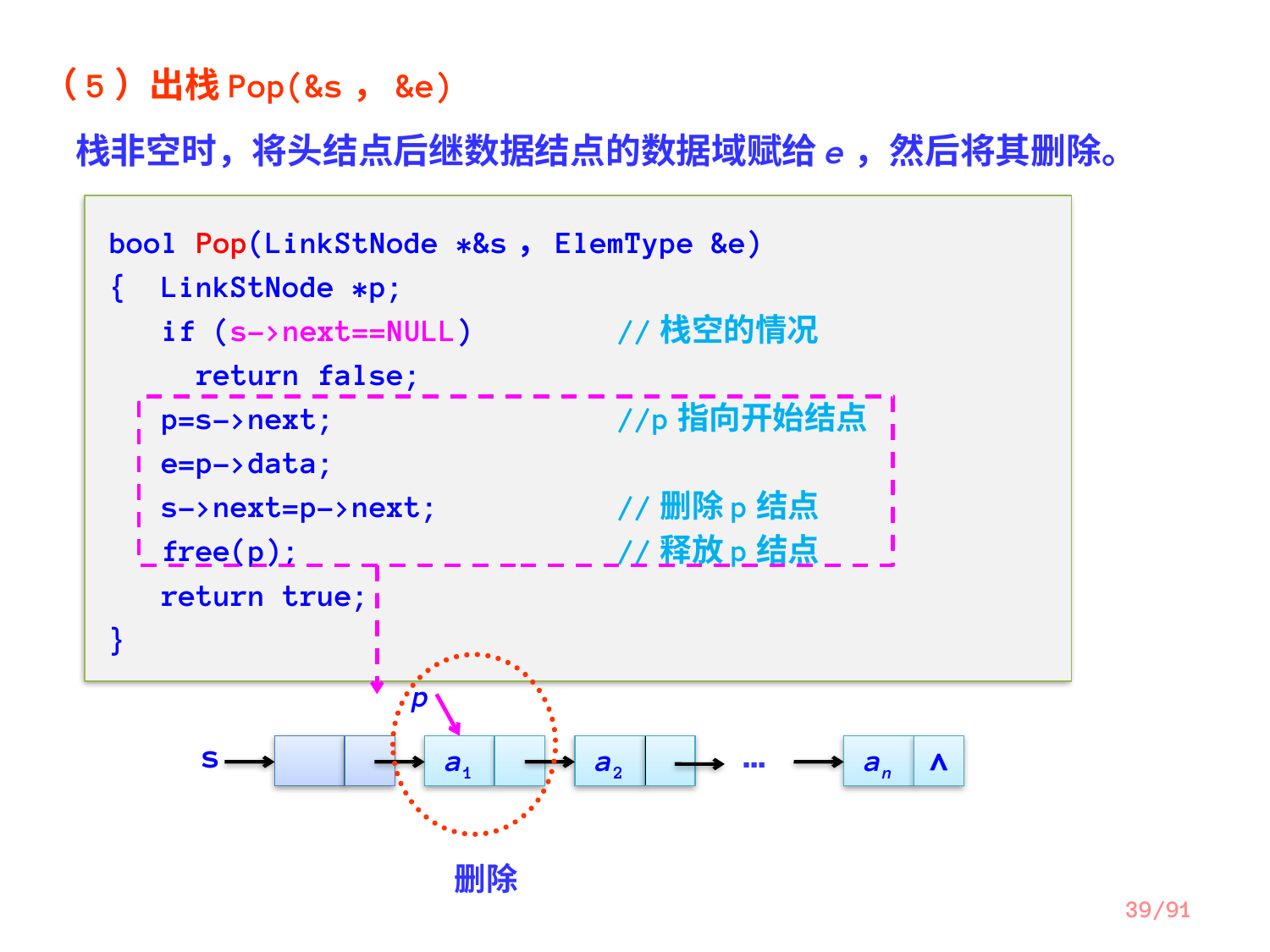

（5）出栈Pop(&s，&e)
   栈非空时，将头结点后继数据结点的数据域赋给e，然后将其删除。
bool Pop(LinkStNode *&s，ElemType &e)
{  LinkStNode *p;
   if (s->next==NULL)		//栈空的情况
     return false;
   p=s->next;			//p指向开始结点
   e=p->data;
   s->next=p->next;		//删除p结点
   free(p);			//释放p结点
   return true;
}

p
…
s

a1

a2

an
∧

删除
39/91